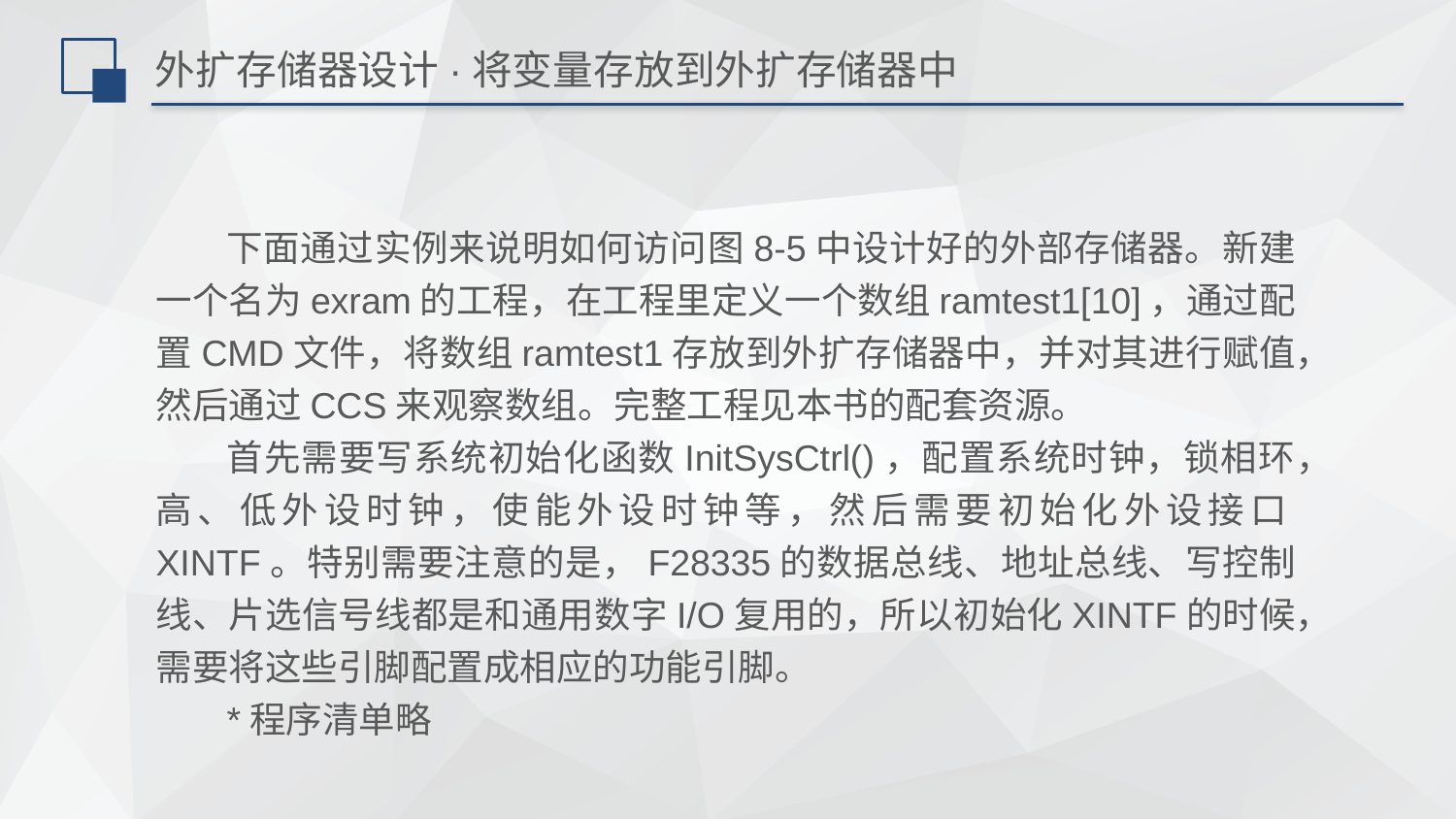

# 外扩存储器设计·将变量存放到外扩存储器中
下面通过实例来说明如何访问图8-5中设计好的外部存储器。新建一个名为exram的工程，在工程里定义一个数组ramtest1[10]，通过配置CMD文件，将数组ramtest1存放到外扩存储器中，并对其进行赋值，然后通过CCS来观察数组。完整工程见本书的配套资源。
首先需要写系统初始化函数InitSysCtrl()，配置系统时钟，锁相环，高、低外设时钟，使能外设时钟等，然后需要初始化外设接口XINTF。特别需要注意的是，F28335的数据总线、地址总线、写控制线、片选信号线都是和通用数字I/O复用的，所以初始化XINTF的时候，需要将这些引脚配置成相应的功能引脚。
*程序清单略